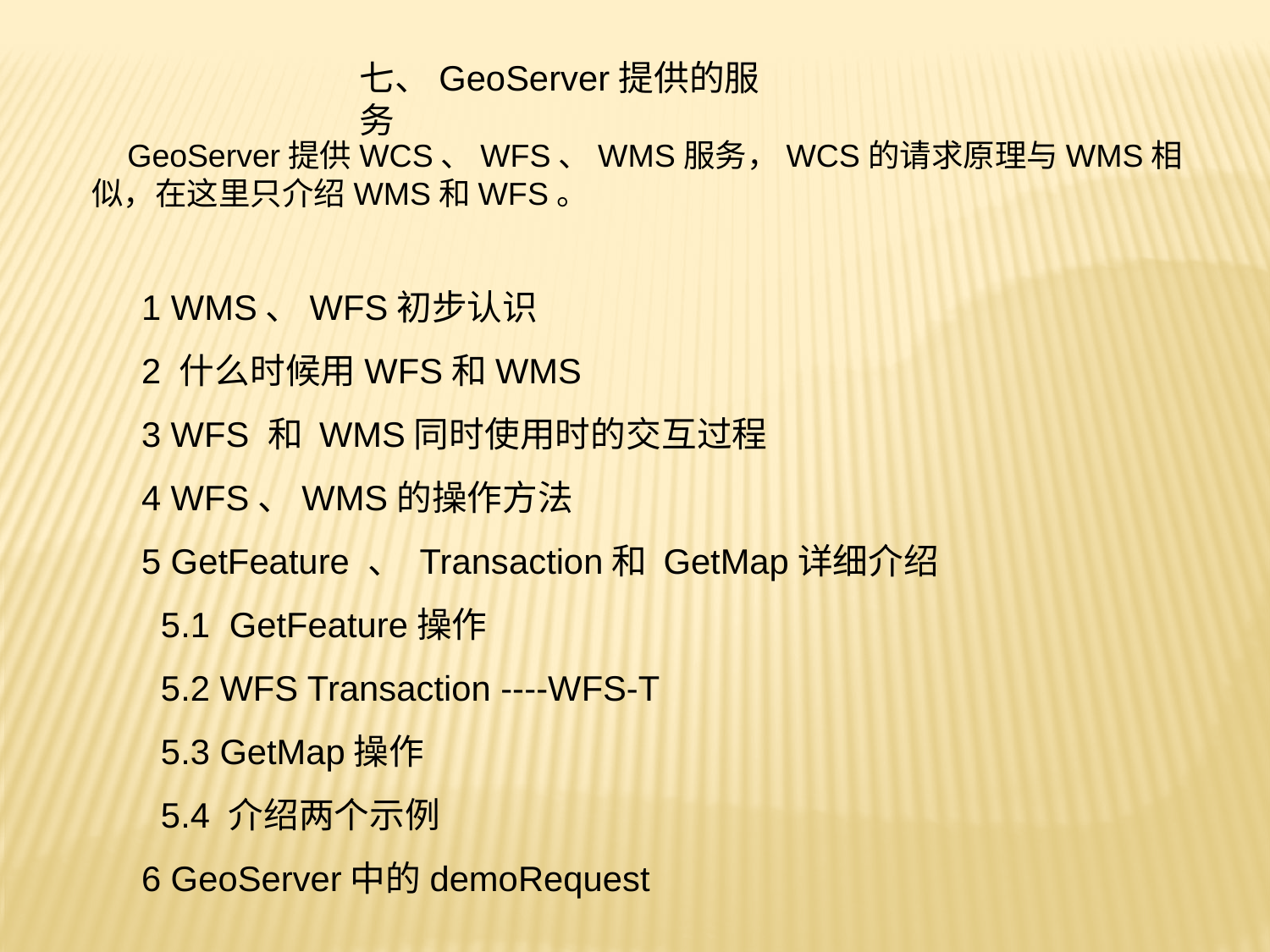

七、GeoServer提供的服务
    GeoServer提供WCS、WFS、WMS服务，WCS的请求原理与WMS相似，在这里只介绍WMS和WFS。
1 WMS、WFS初步认识
2 什么时候用WFS和WMS
3 WFS 和 WMS同时使用时的交互过程
4 WFS、WMS的操作方法
5 GetFeature 、 Transaction和 GetMap详细介绍
  5.1  GetFeature操作
  5.2 WFS Transaction ----WFS-T
  5.3 GetMap操作
  5.4 介绍两个示例
6 GeoServer中的demoRequest